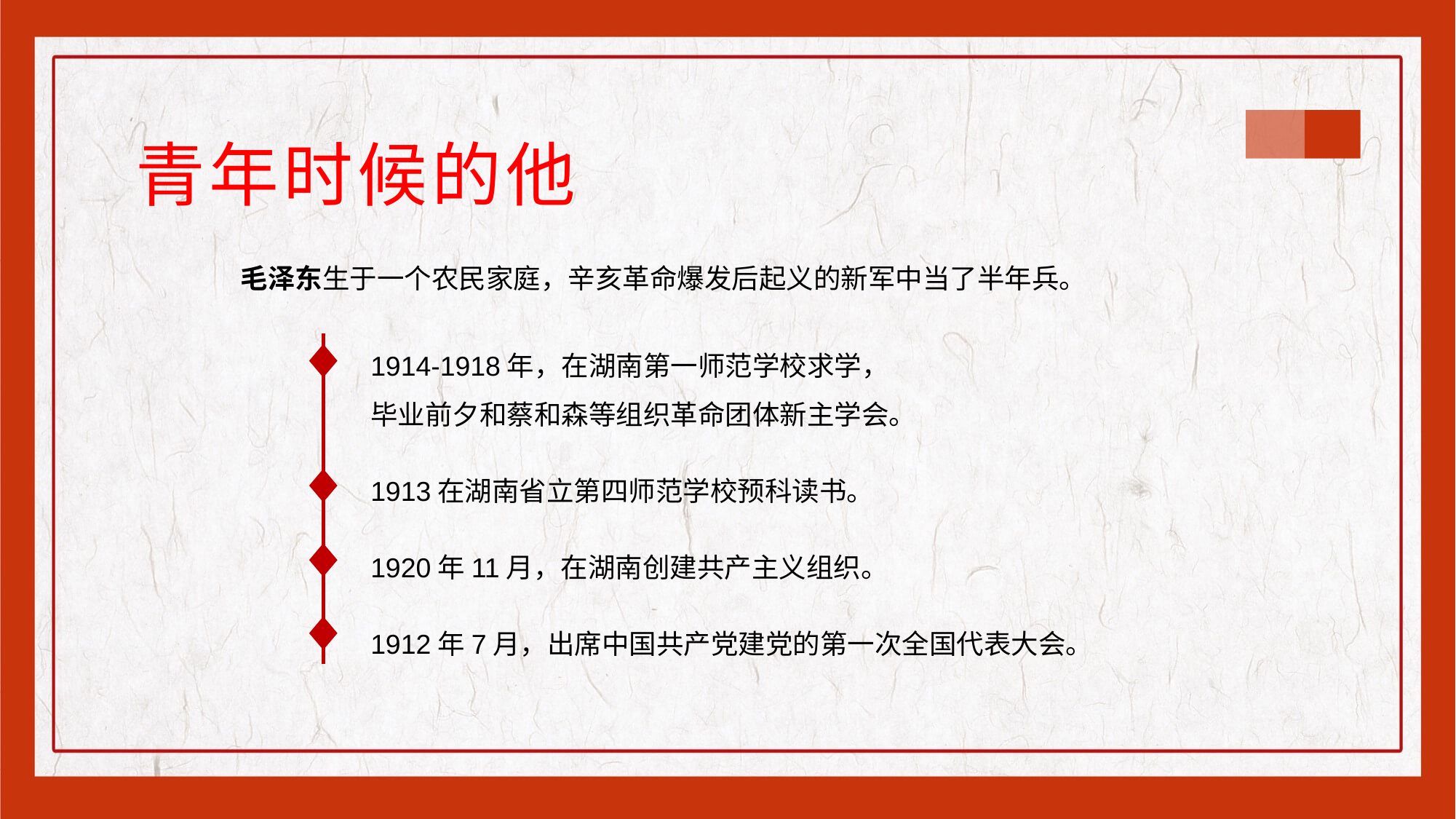

青年时候的他
毛泽东生于一个农民家庭，辛亥革命爆发后起义的新军中当了半年兵。

1914-1918年，在湖南第一师范学校求学，
毕业前夕和蔡和森等组织革命团体新主学会。

1913在湖南省立第四师范学校预科读书。

1920年11月，在湖南创建共产主义组织。

1912年7月，出席中国共产党建党的第一次全国代表大会。